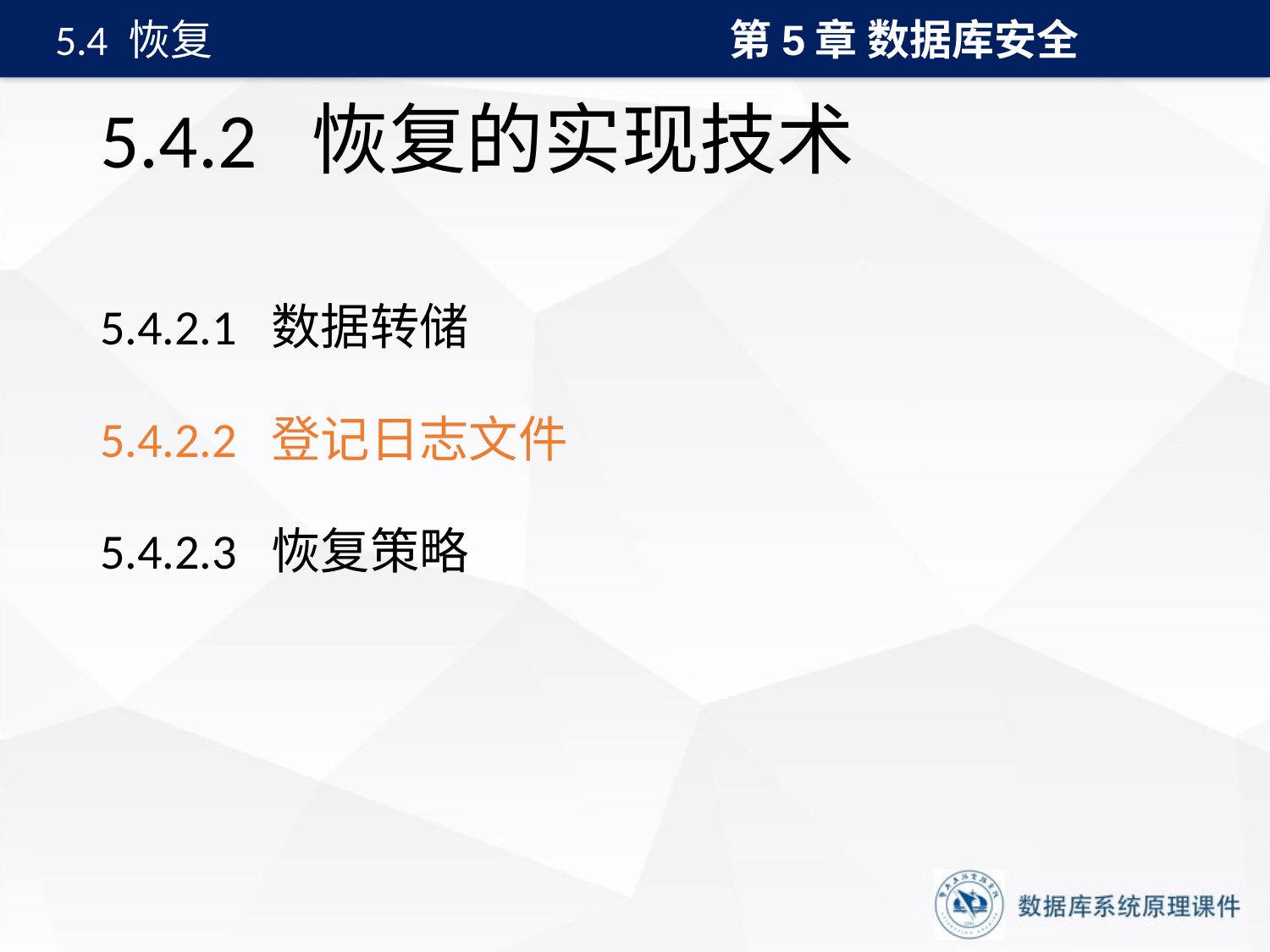

第5章 数据库安全
5.4 恢复
# 5.4.2  恢复的实现技术
5.4.2.1  数据转储
5.4.2.2  登记日志文件
5.4.2.3  恢复策略